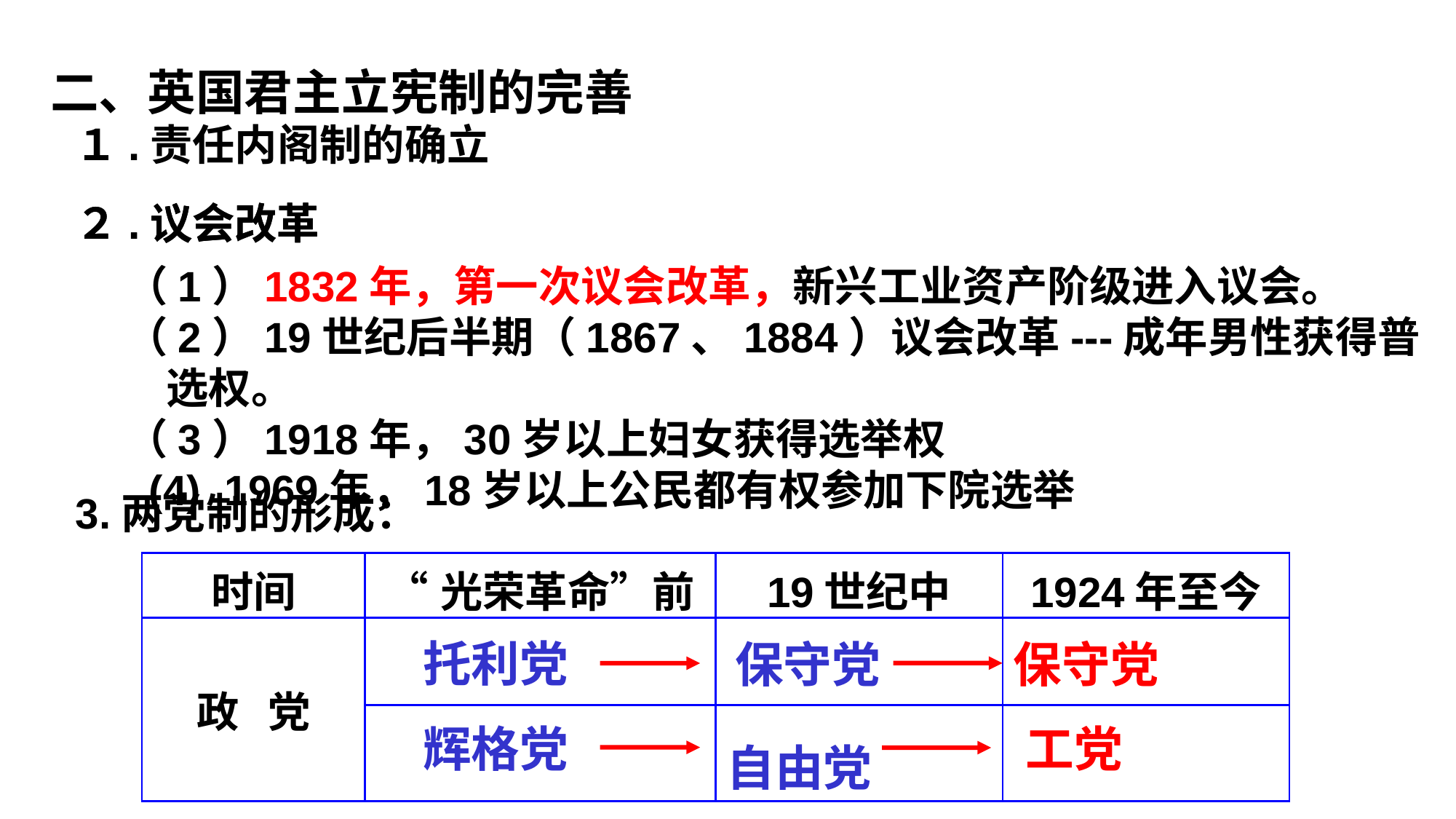

二、英国君主立宪制的完善
１.责任内阁制的确立

２.议会改革
２.议会改革
（1）1832年，第一次议会改革，新兴工业资产阶级进入议会。
（2）19世纪后半期（1867、1884）议会改革---成年男性获得普选权。
（3）1918年，30岁以上妇女获得选举权
  (4)  1969年，18岁以上公民都有权参加下院选举
3.两党制的形成：
| 时间 | “光荣革命”前 | 19世纪中 | 1924年至今 |
| --- | --- | --- | --- |
| 政 党 |  |  |  |
|  |  |  |  |
托利党
保守党
保守党

辉格党
工党
自由党